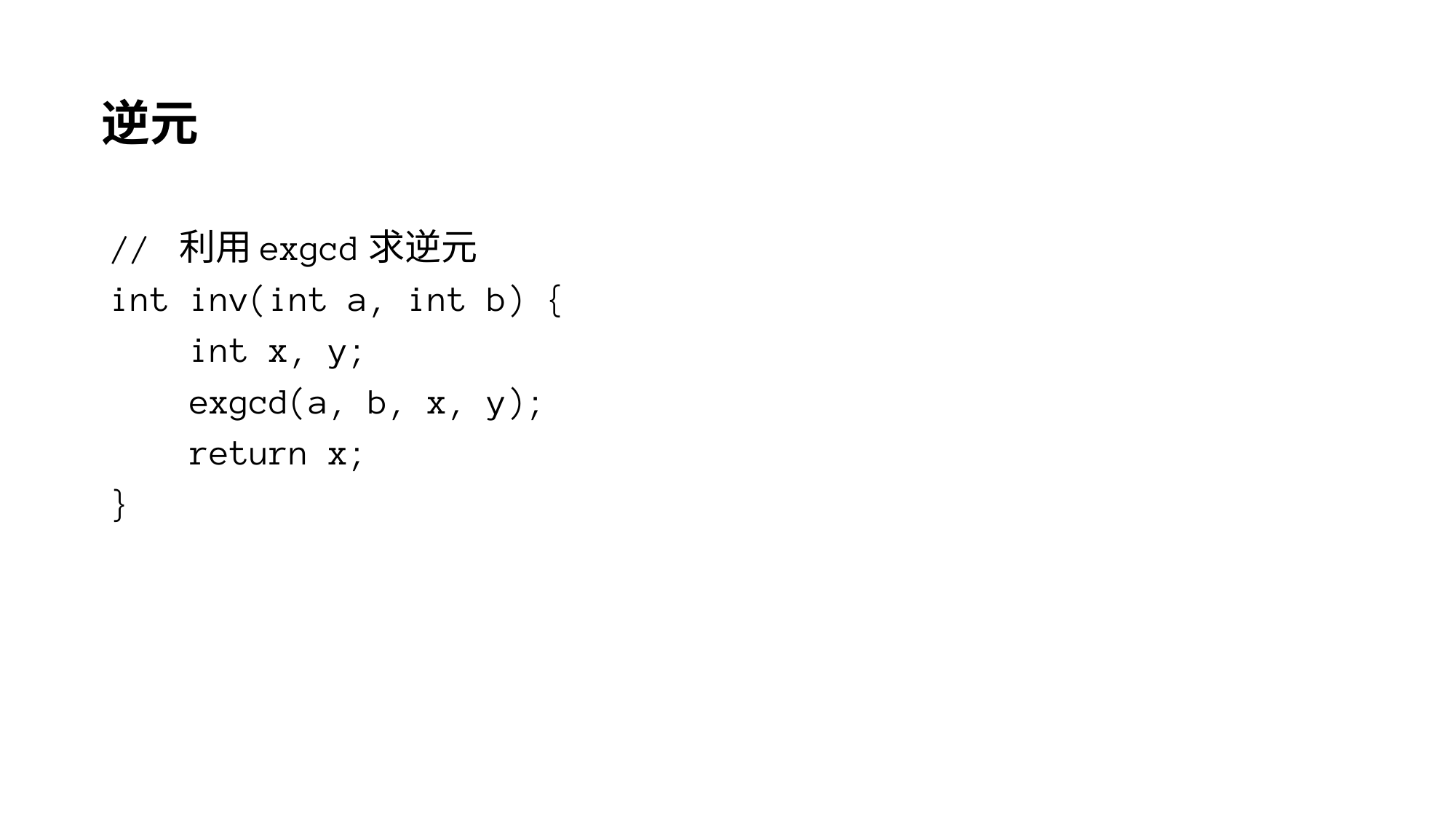

# 逆元
// 利用exgcd求逆元
int inv(int a, int b) {
    int x, y;
    exgcd(a, b, x, y);
    return x;
}